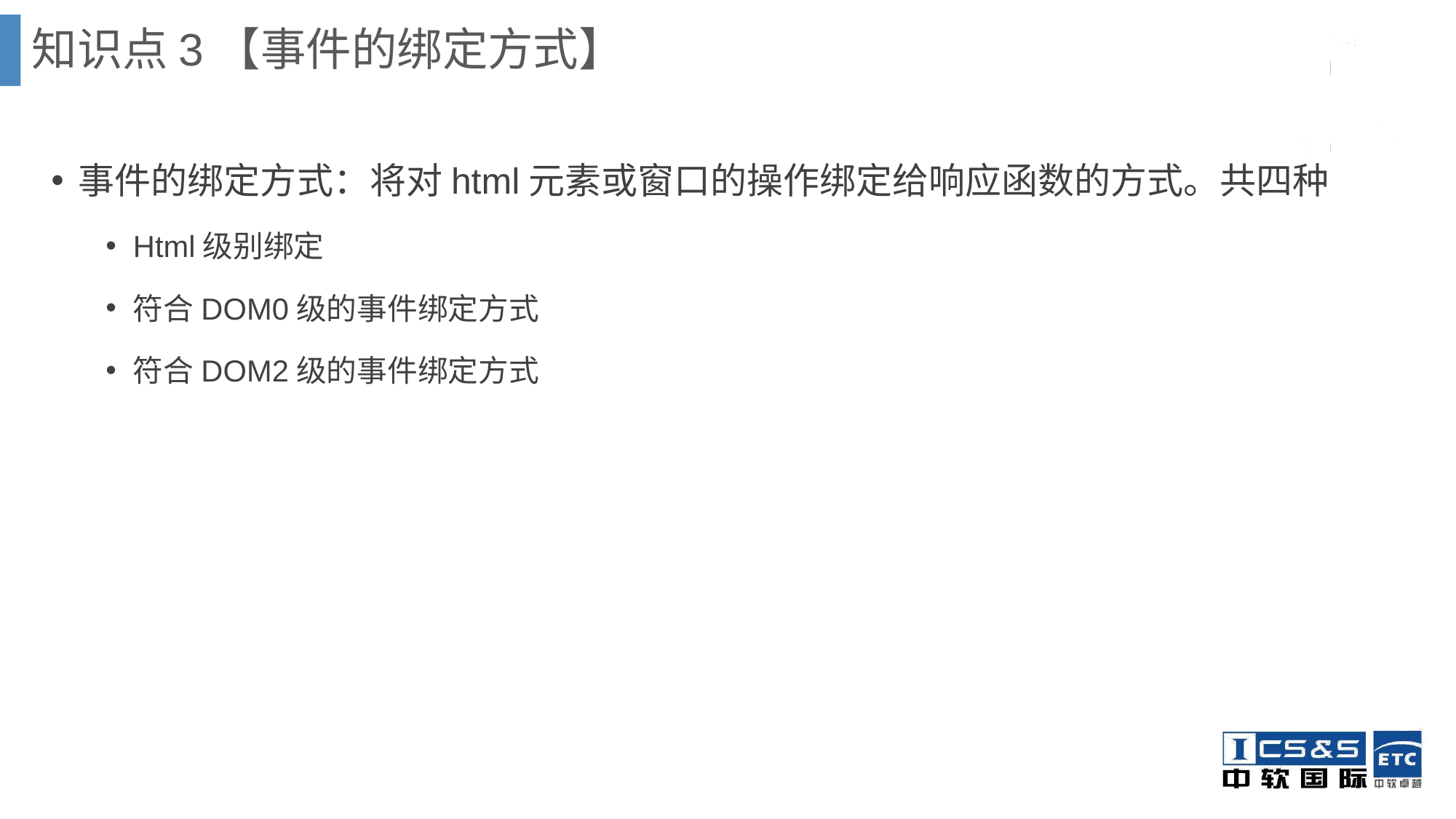

知识点3【事件的绑定方式】
事件的绑定方式：将对html元素或窗口的操作绑定给响应函数的方式。共四种
Html级别绑定
符合DOM0级的事件绑定方式
符合DOM2级的事件绑定方式